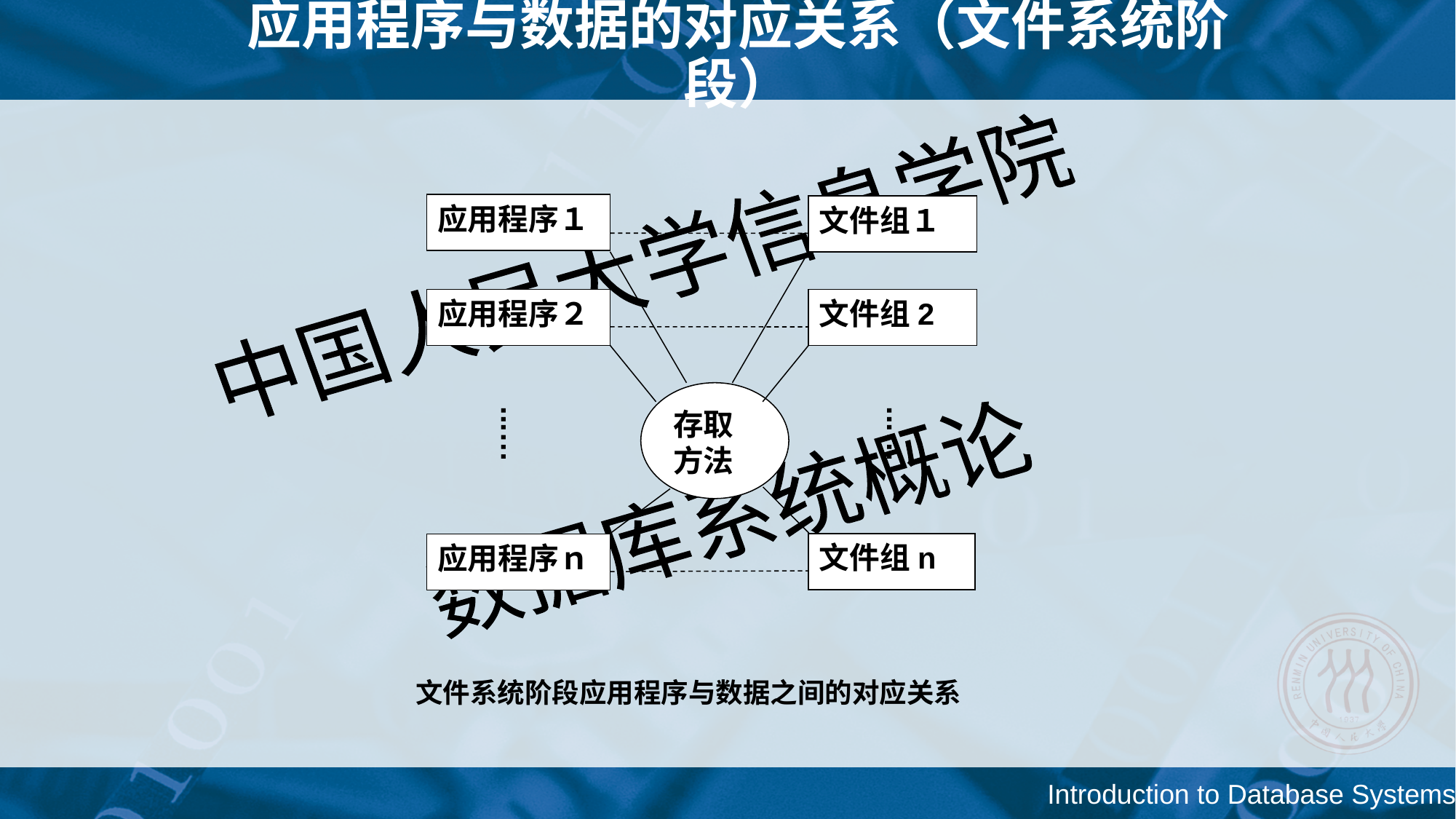

# 应用程序与数据的对应关系（文件系统阶段）
应用程序１
文件组１

应用程序２
文件组2

存取方法
...…
...…

文件组n
应用程序ｎ

文件系统阶段应用程序与数据之间的对应关系